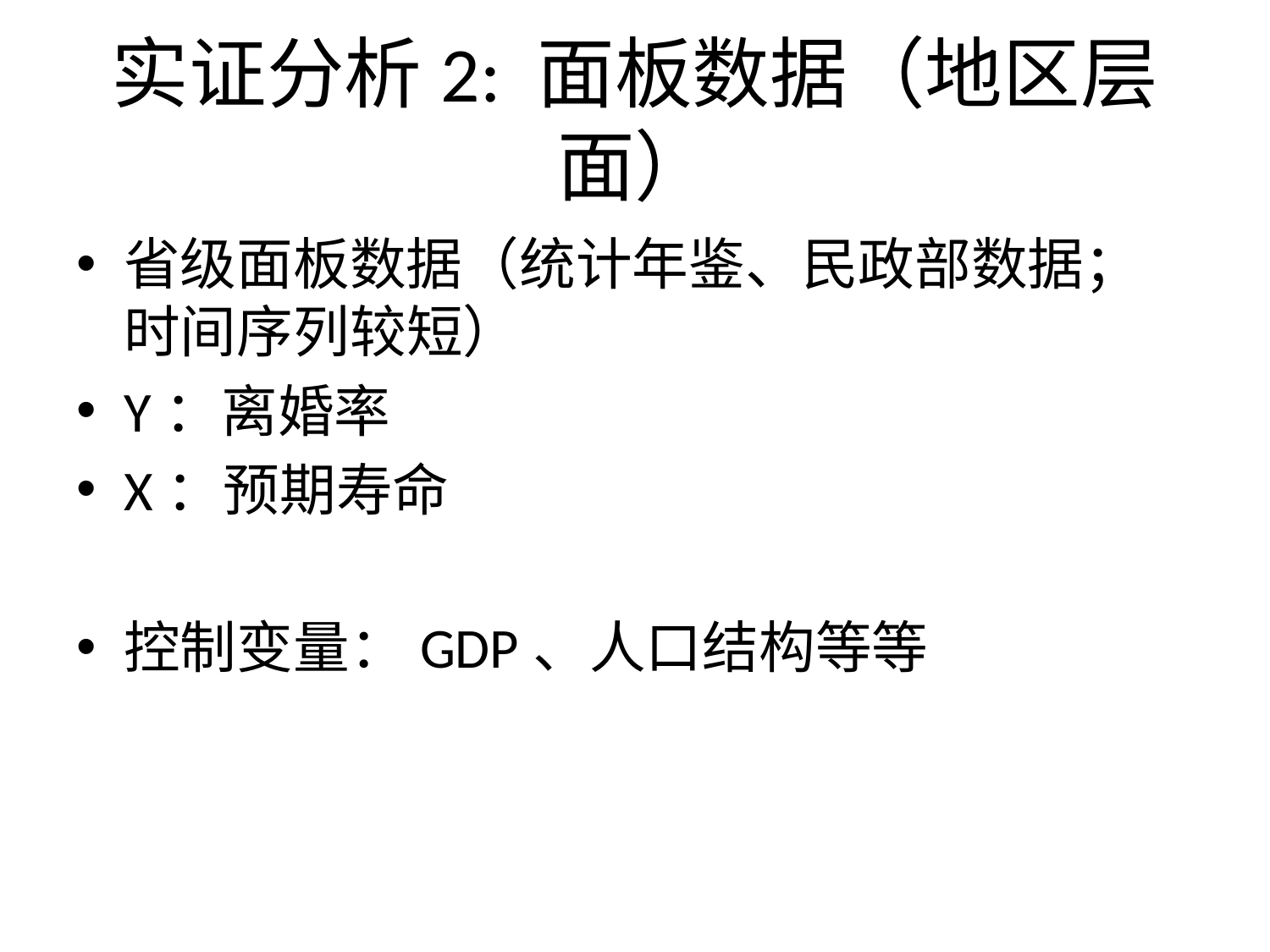

# 实证分析2: 面板数据（地区层面）
省级面板数据（统计年鉴、民政部数据；时间序列较短）
Y：离婚率
X：预期寿命

控制变量：GDP、人口结构等等